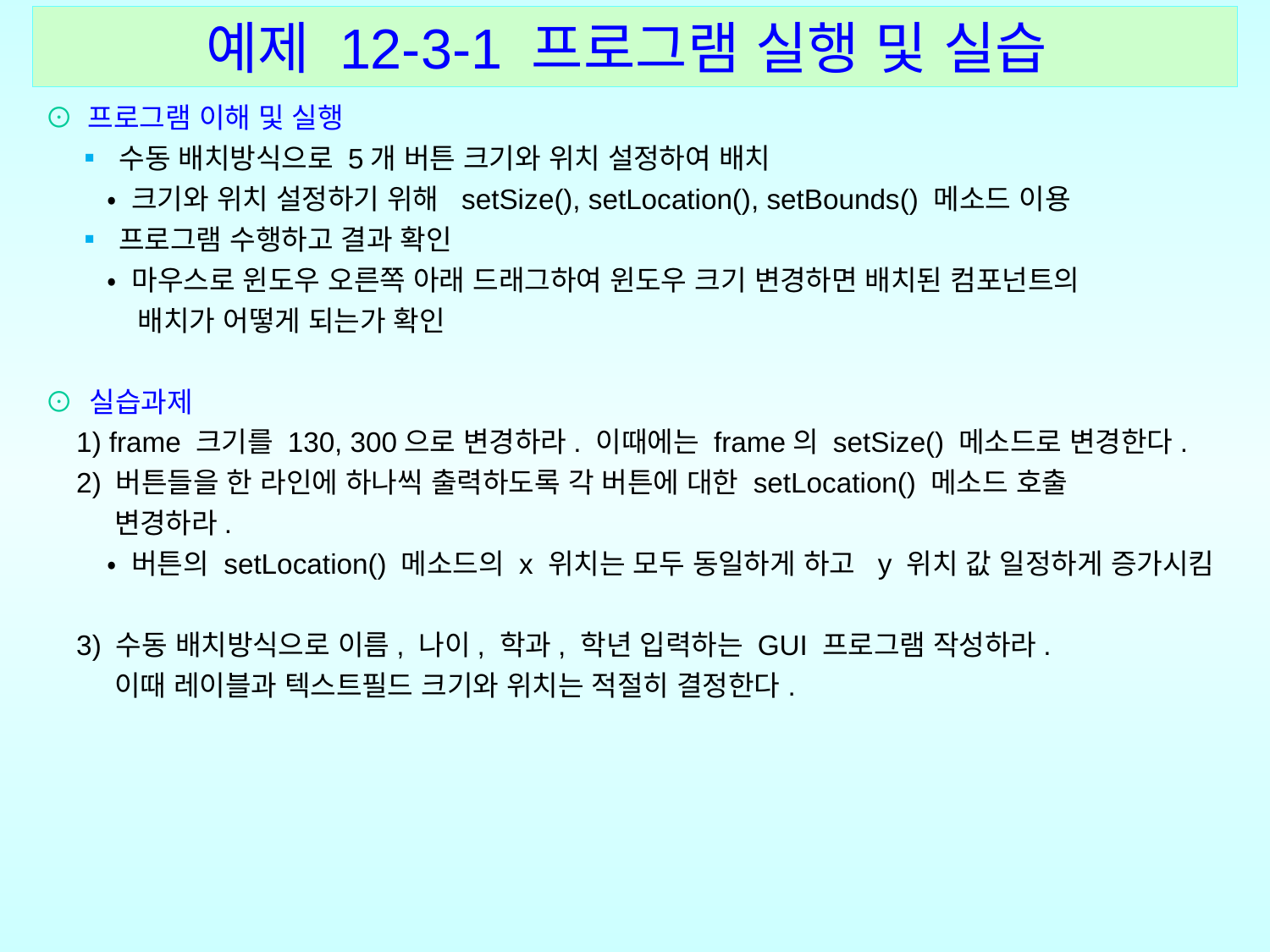

예제 12-3-1 프로그램 실행 및 실습
⊙ 프로그램 이해 및 실행
    ▪ 수동 배치방식으로 5개 버튼 크기와 위치 설정하여 배치
        • 크기와 위치 설정하기 위해  setSize(), setLocation(), setBounds() 메소드 이용
    ▪ 프로그램 수행하고 결과 확인
        • 마우스로 윈도우 오른쪽 아래 드래그하여 윈도우 크기 변경하면 배치된 컴포넌트의
           배치가 어떻게 되는가 확인

⊙ 실습과제
    1) frame 크기를 130, 300으로 변경하라. 이때에는 frame의 setSize() 메소드로 변경한다.
    2) 버튼들을 한 라인에 하나씩 출력하도록 각 버튼에 대한 setLocation() 메소드 호출
        변경하라.
        • 버튼의 setLocation() 메소드의 x 위치는 모두 동일하게 하고  y 위치 값 일정하게 증가시킴

    3) 수동 배치방식으로 이름, 나이, 학과, 학년 입력하는 GUI 프로그램 작성하라.
        이때 레이블과 텍스트필드 크기와 위치는 적절히 결정한다.